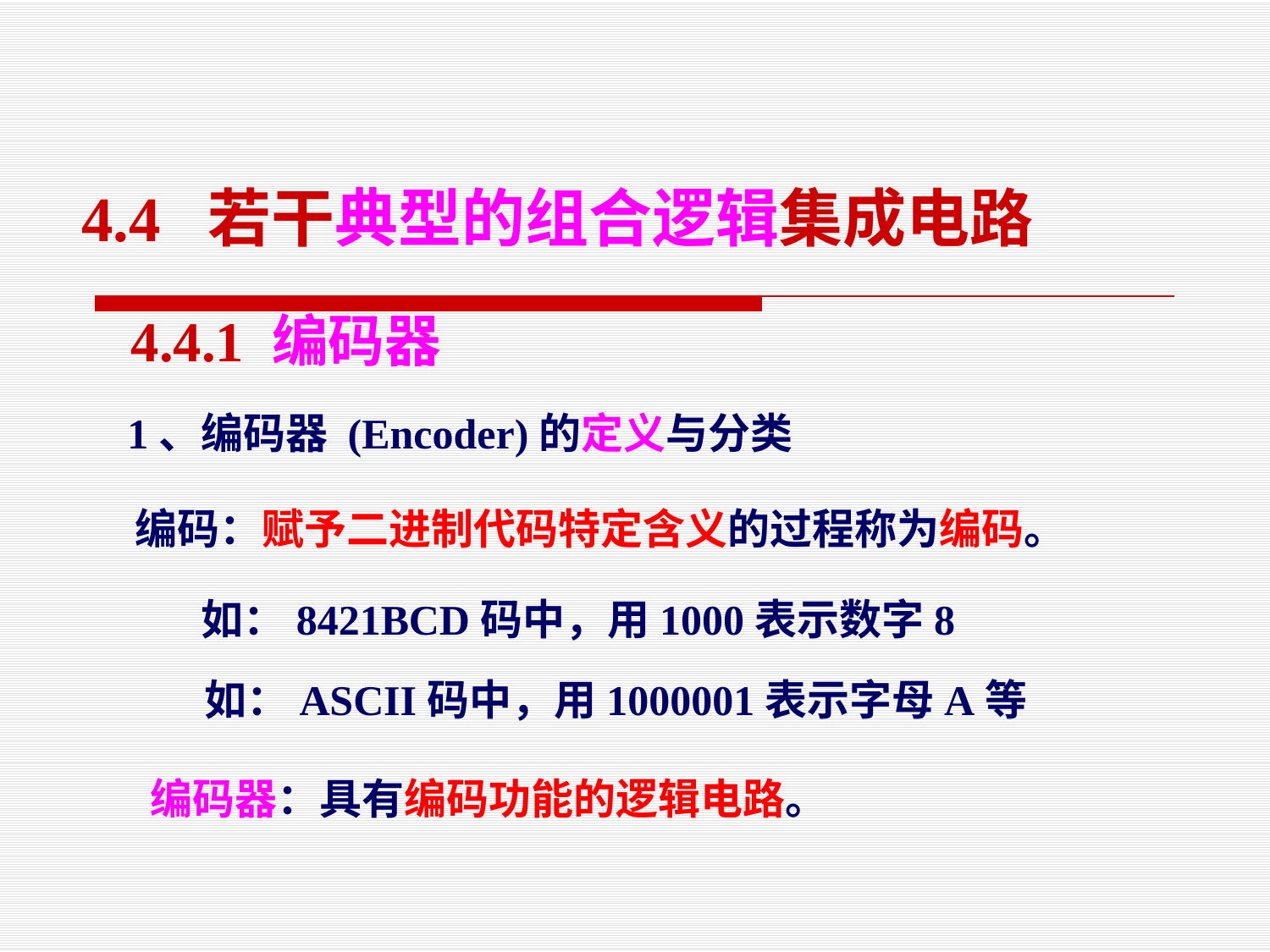

4.4  若干典型的组合逻辑集成电路
4.4.1 编码器
1、编码器 (Encoder)的定义与分类
编码：赋予二进制代码特定含义的过程称为编码。
如：8421BCD码中，用1000表示数字8
如：ASCII码中，用1000001表示字母A等
编码器：具有编码功能的逻辑电路。